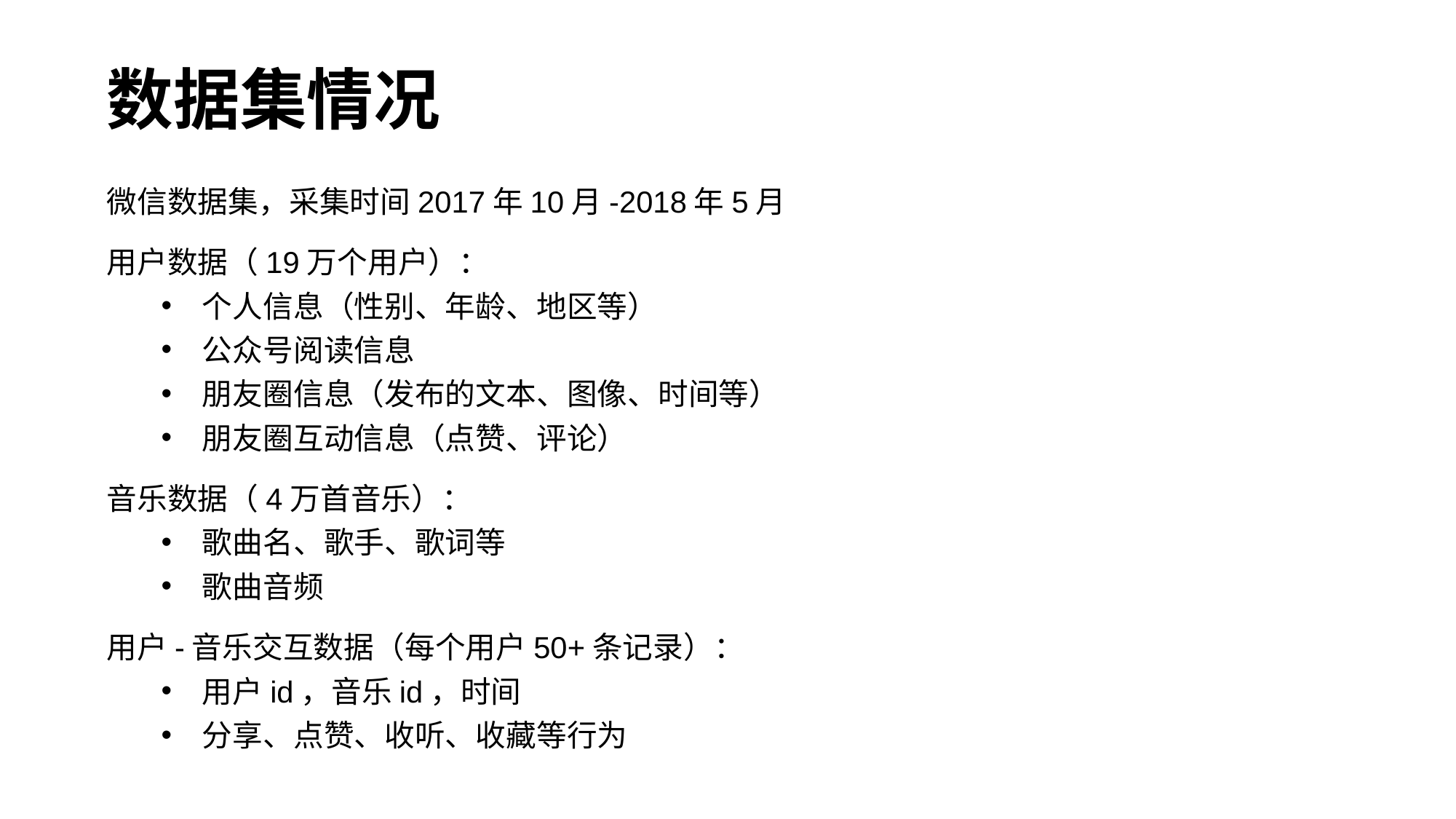

# 数据集情况
微信数据集，采集时间2017年10月-2018年5月
用户数据（19万个用户）：
个人信息（性别、年龄、地区等）
公众号阅读信息
朋友圈信息（发布的文本、图像、时间等）
朋友圈互动信息（点赞、评论）
音乐数据（4万首音乐）：
歌曲名、歌手、歌词等
歌曲音频
用户-音乐交互数据（每个用户50+条记录）：
用户id，音乐id，时间
分享、点赞、收听、收藏等行为